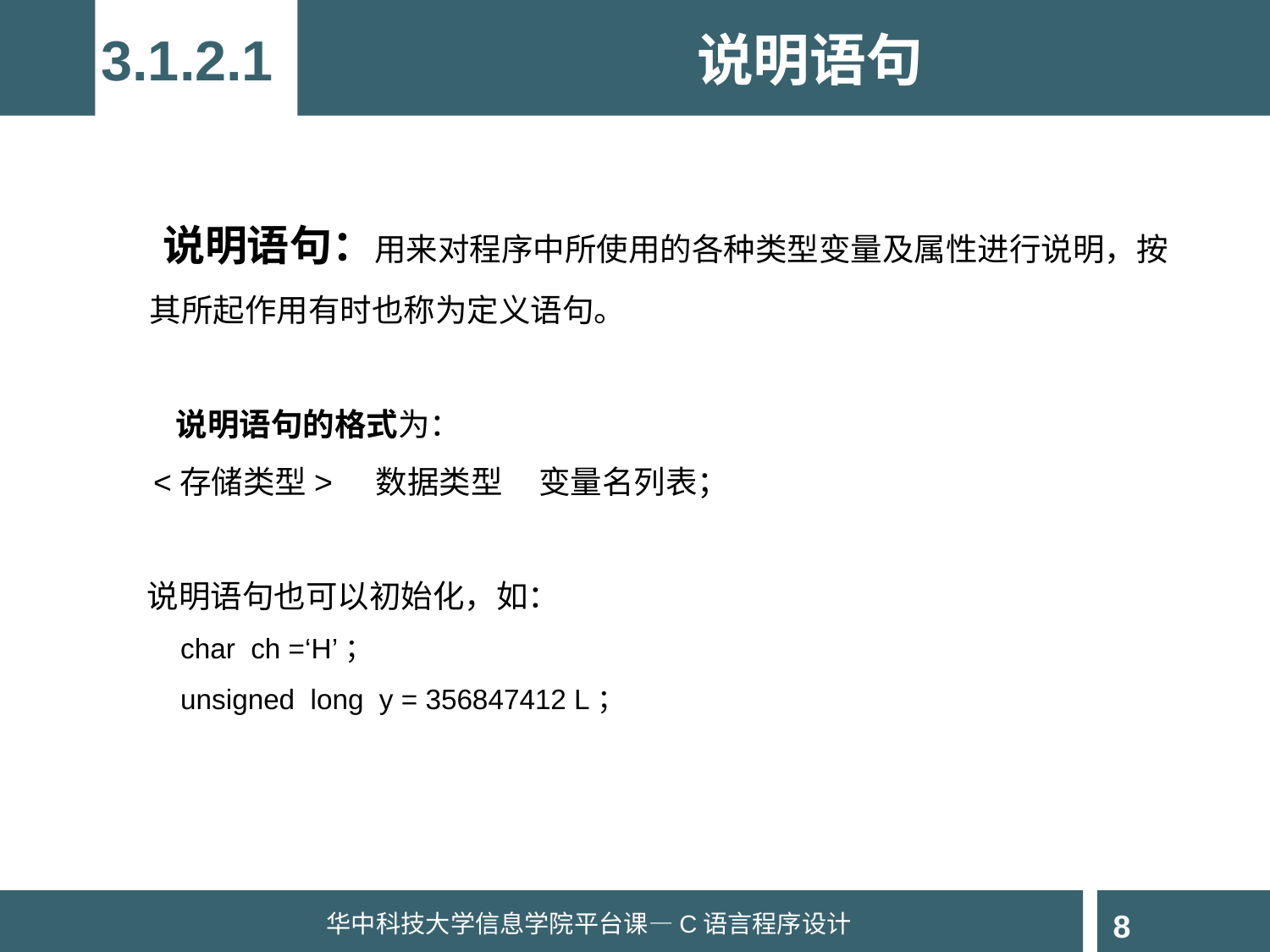

说明语句
3.1.2.1
   说明语句：用来对程序中所使用的各种类型变量及属性进行说明，按其所起作用有时也称为定义语句。

       说明语句的格式为：
    <存储类型>    数据类型     变量名列表；

   说明语句也可以初始化，如：
        char  ch =‘H’；
        unsigned  long  y = 356847412 L；